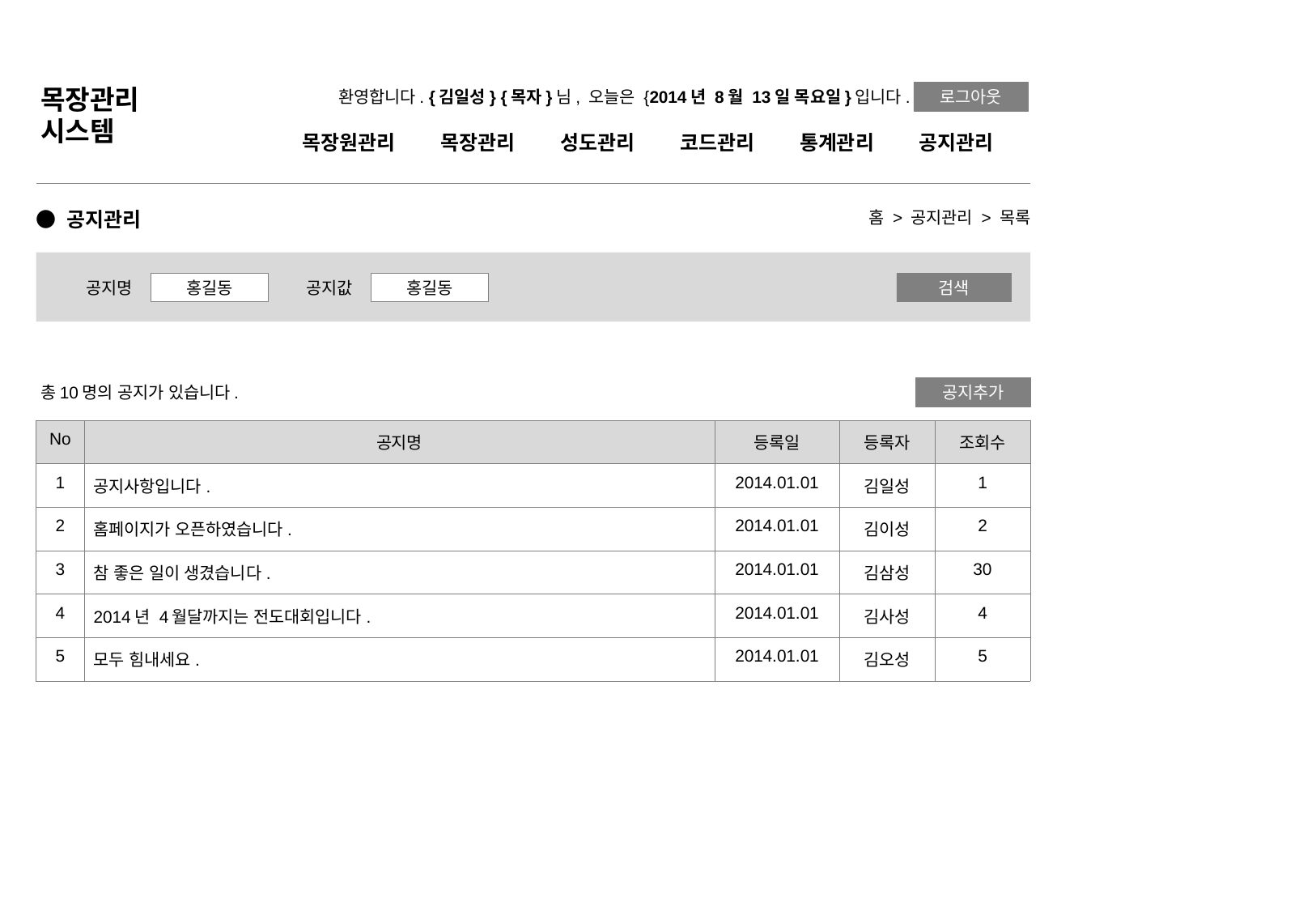

목장관리
시스템
로그아웃
환영합니다. {김일성} {목자}님, 오늘은 {2014년 8월 13일 목요일}입니다.
목장원관리        목장관리        성도관리        코드관리        통계관리        공지관리
● 공지관리
홈 > 공지관리 > 목록

홍길동
홍길동
검색
공지명
공지값
공지추가
총10명의 공지가 있습니다.
| No | 공지명 | 등록일 | 등록자 | 조회수 |
| --- | --- | --- | --- | --- |
| 1 | 공지사항입니다. | 2014.01.01 | 김일성 | 1 |
| 2 | 홈페이지가 오픈하였습니다. | 2014.01.01 | 김이성 | 2 |
| 3 | 참 좋은 일이 생겼습니다. | 2014.01.01 | 김삼성 | 30 |
| 4 | 2014년 4월달까지는 전도대회입니다. | 2014.01.01 | 김사성 | 4 |
| 5 | 모두 힘내세요. | 2014.01.01 | 김오성 | 5 |